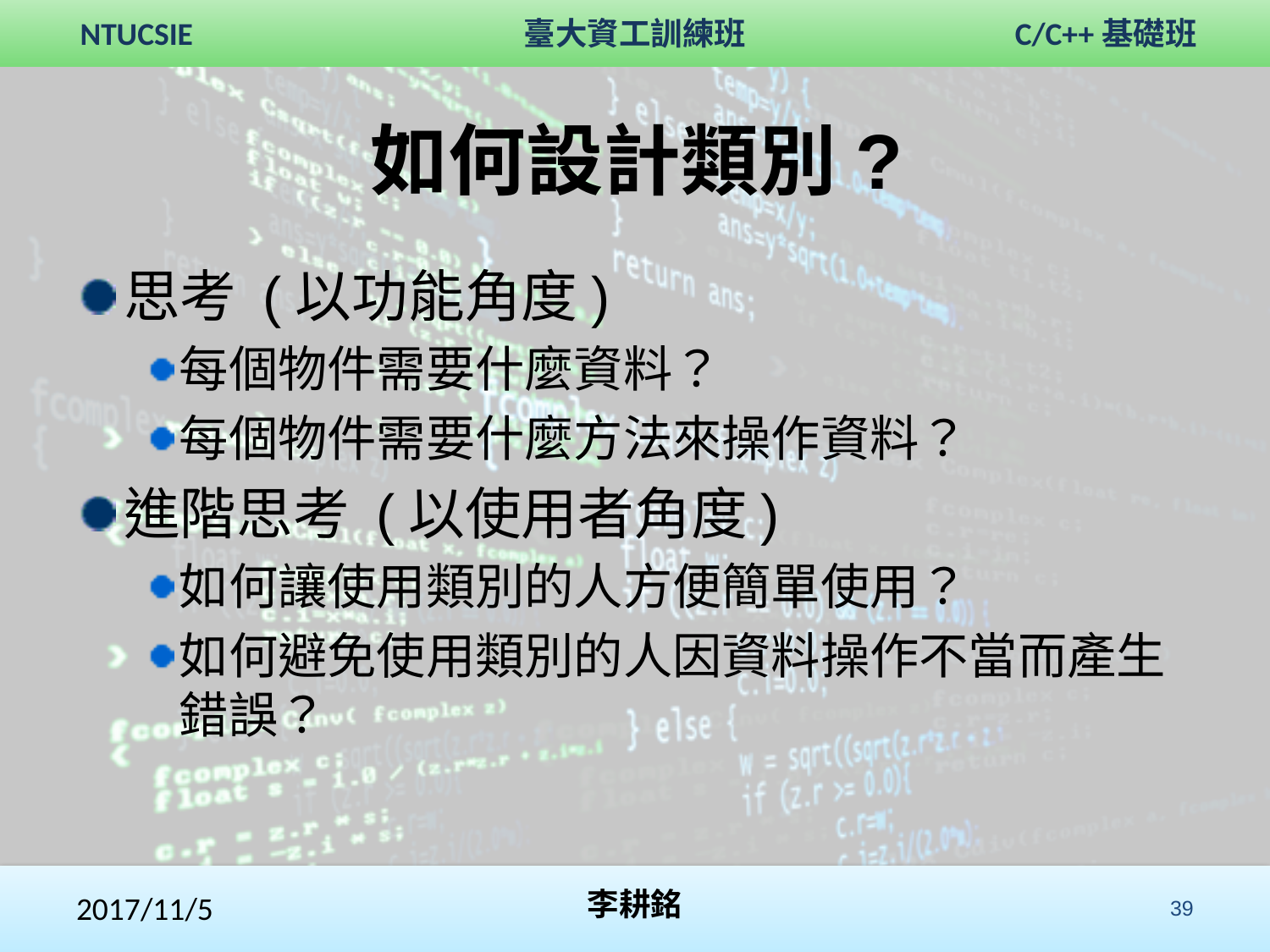

# 如何設計類別?
思考 (以功能角度)
每個物件需要什麼資料？
每個物件需要什麼方法來操作資料？
進階思考 (以使用者角度)
如何讓使用類別的人方便簡單使用？
如何避免使用類別的人因資料操作不當而產生錯誤？

2017/11/5
李耕銘
 39